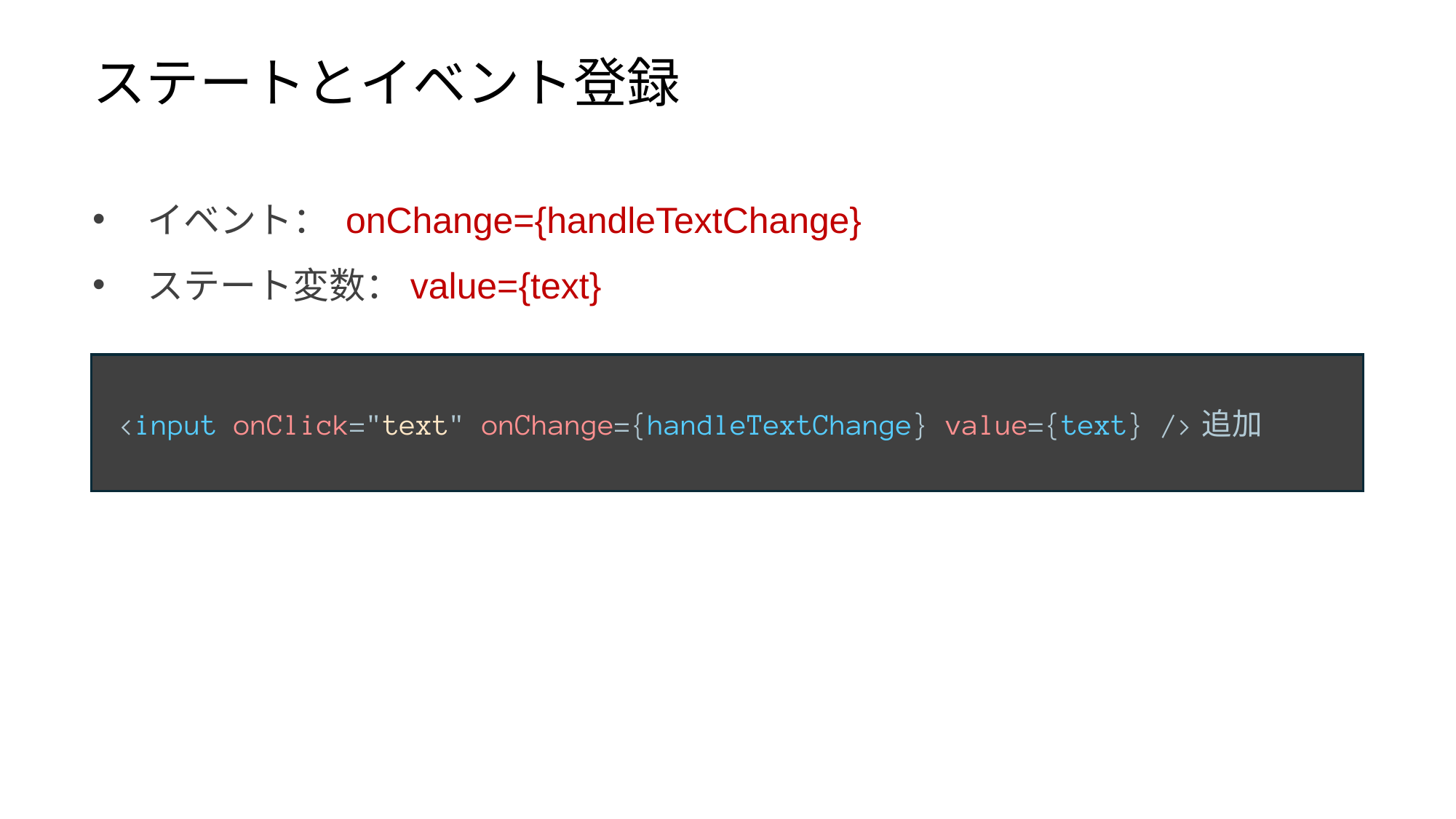

ステートとイベント登録
イベント： onChange={handleTextChange}
ステート変数：value={text}
 <input onClick="text" onChange={handleTextChange} value={text} />追加